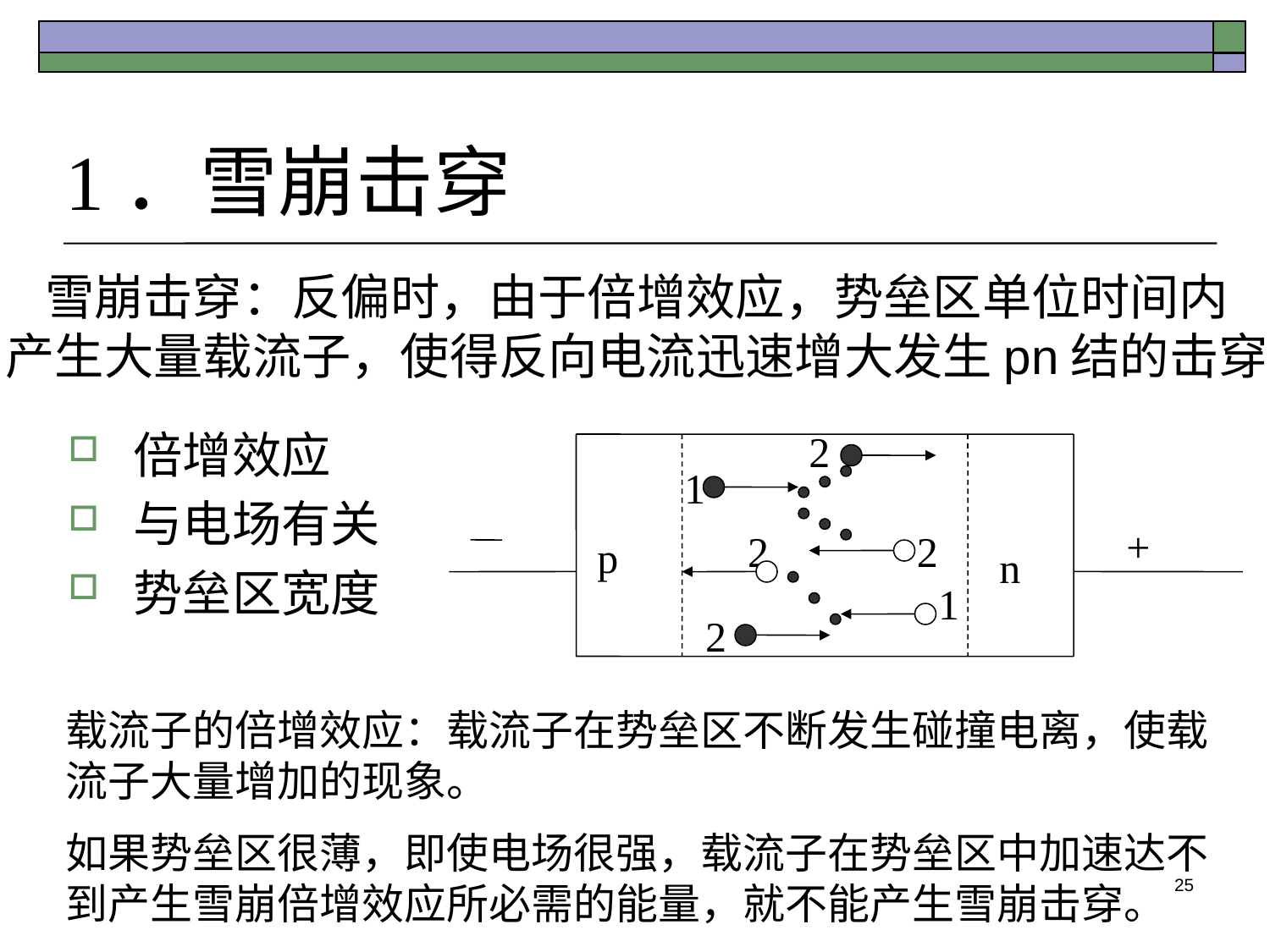

1．雪崩击穿
雪崩击穿：反偏时，由于倍增效应，势垒区单位时间内
产生大量载流子，使得反向电流迅速增大发生pn结的击穿
倍增效应
与电场有关
势垒区宽度
2

1

+
2

2
p

n

1

2

载流子的倍增效应：载流子在势垒区不断发生碰撞电离，使载流子大量增加的现象。
如果势垒区很薄，即使电场很强，载流子在势垒区中加速达不到产生雪崩倍增效应所必需的能量，就不能产生雪崩击穿。
25